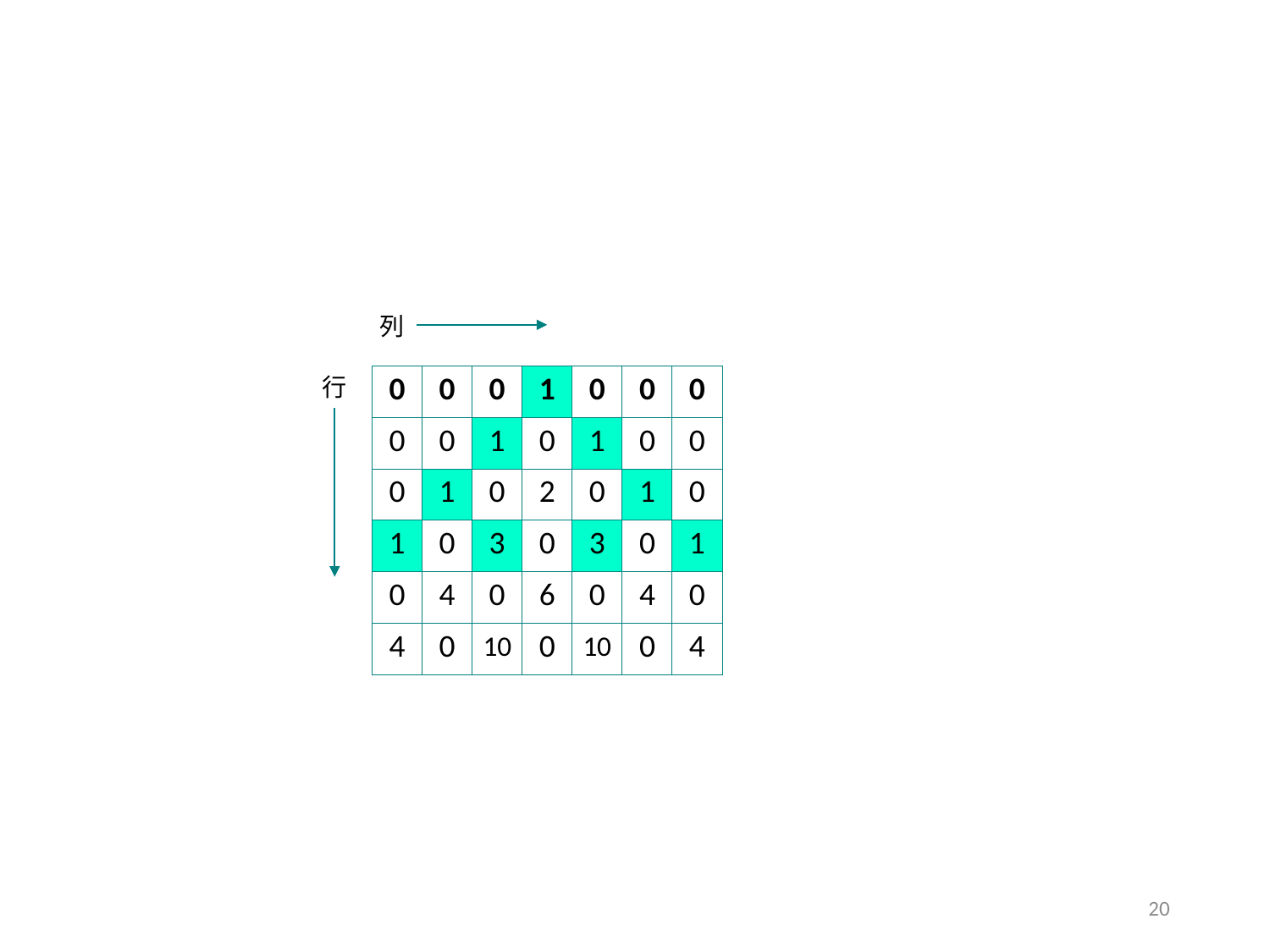

#
列
行
| 0 | 0 | 0 | 1 | 0 | 0 | 0 |
| --- | --- | --- | --- | --- | --- | --- |
| 0 | 0 | 1 | 0 | 1 | 0 | 0 |
| 0 | 1 | 0 | 2 | 0 | 1 | 0 |
| 1 | 0 | 3 | 0 | 3 | 0 | 1 |
| 0 | 4 | 0 | 6 | 0 | 4 | 0 |
| 4 | 0 | 10 | 0 | 10 | 0 | 4 |

20